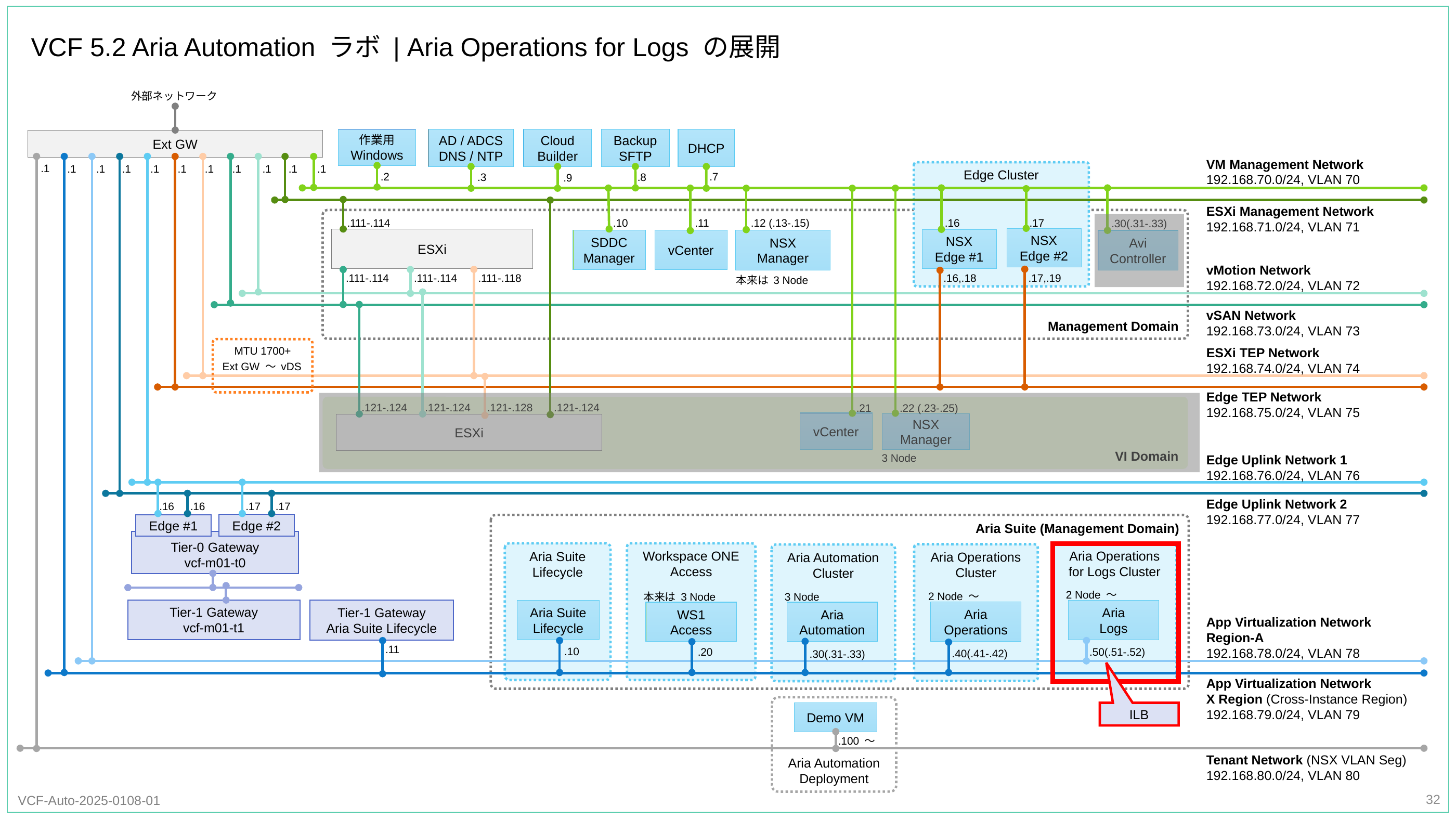

# VCF 5.2 Aria Automation ラボ | Aria Operations for Logs の展開

ILB
32